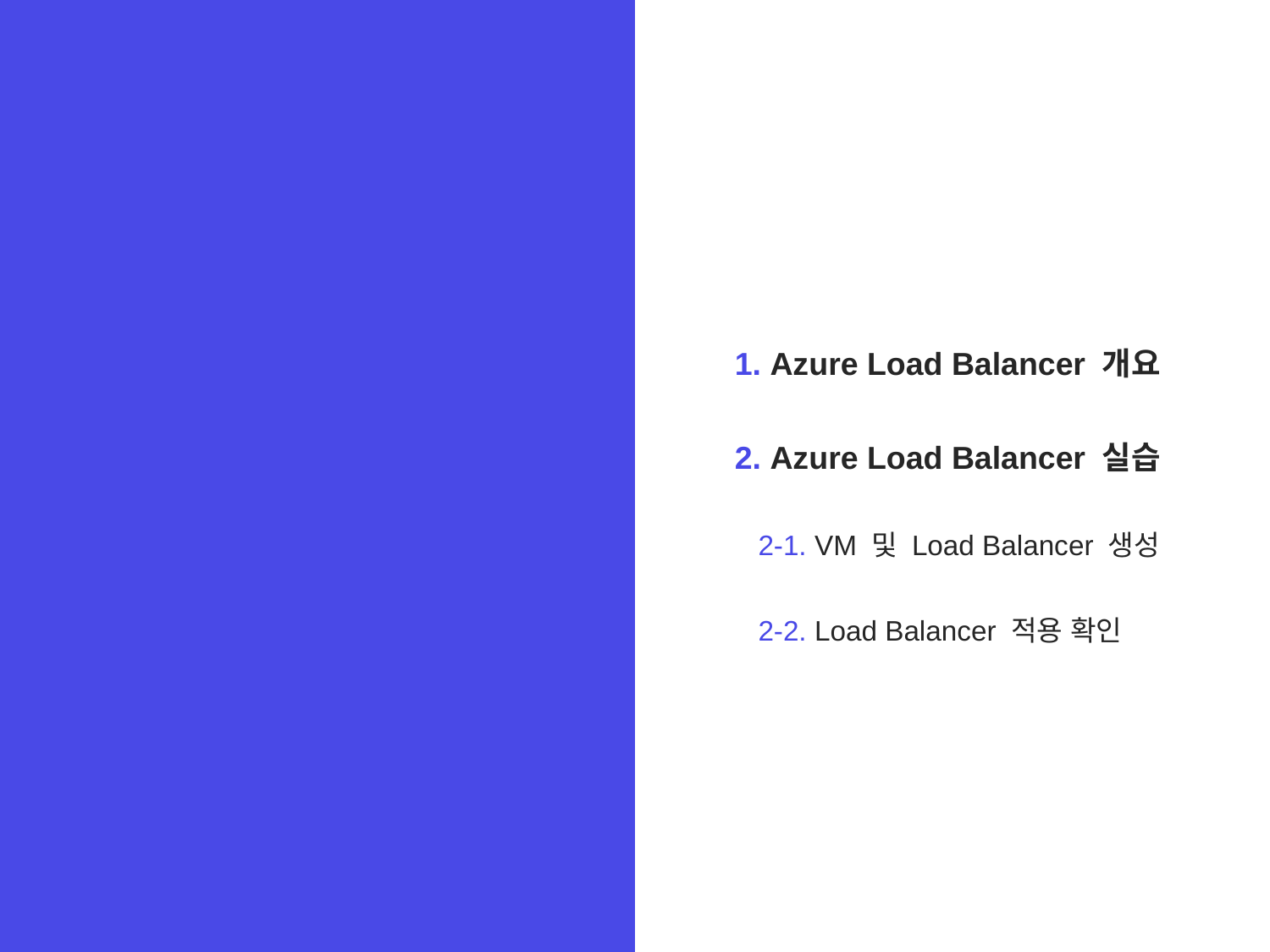

1. Azure Load Balancer 개요
2. Azure Load Balancer 실습
   2-1. VM 및 Load Balancer 생성
   2-2. Load Balancer 적용 확인
# Overview
Azure Load Balancer